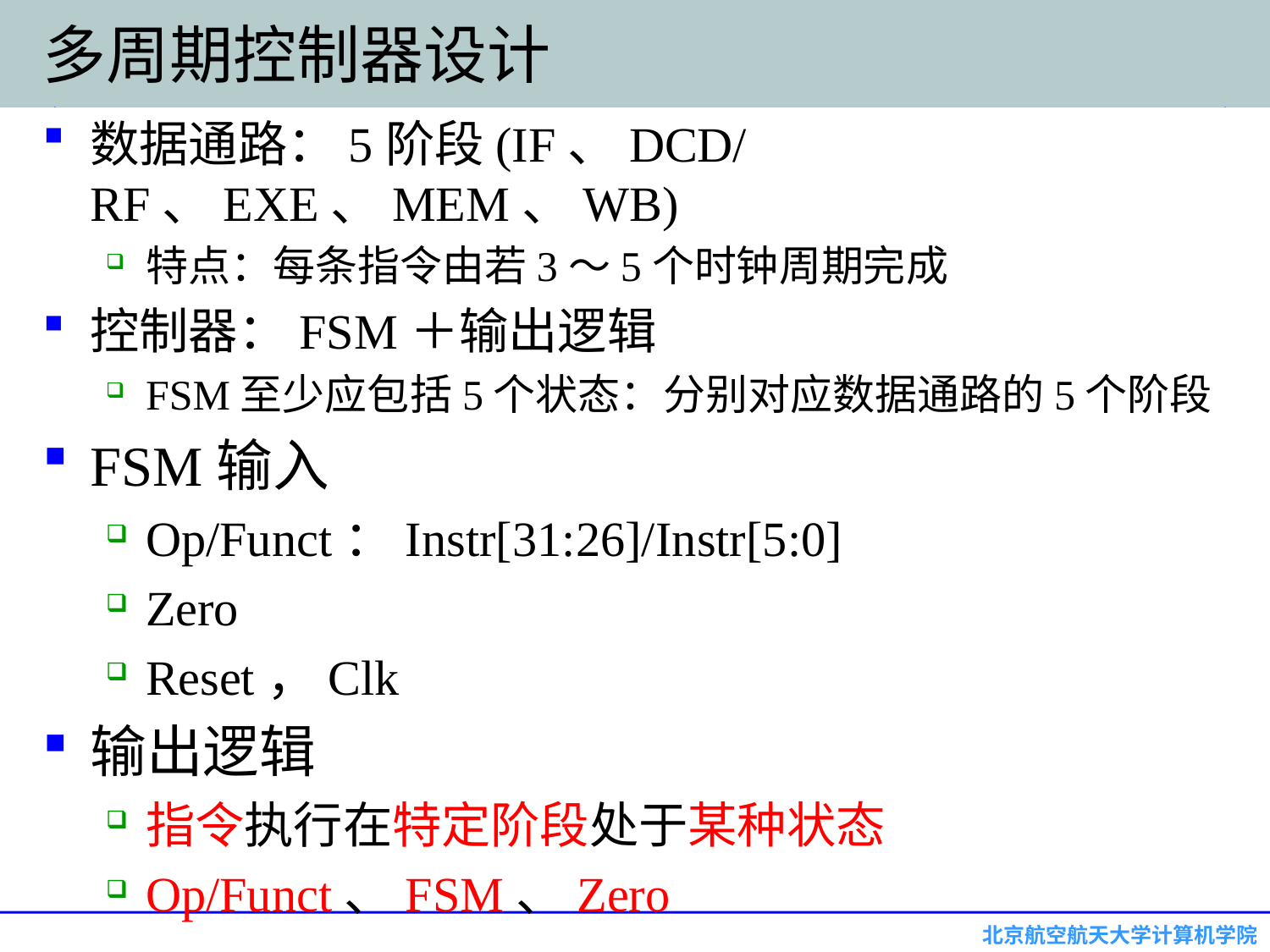

# 多周期控制器设计
数据通路：5阶段(IF、DCD/RF、EXE、MEM、WB)
特点：每条指令由若3～5个时钟周期完成
控制器：FSM＋输出逻辑
FSM至少应包括5个状态：分别对应数据通路的5个阶段
FSM输入
Op/Funct：Instr[31:26]/Instr[5:0]
Zero
Reset，Clk
输出逻辑
指令执行在特定阶段处于某种状态
Op/Funct、FSM、Zero